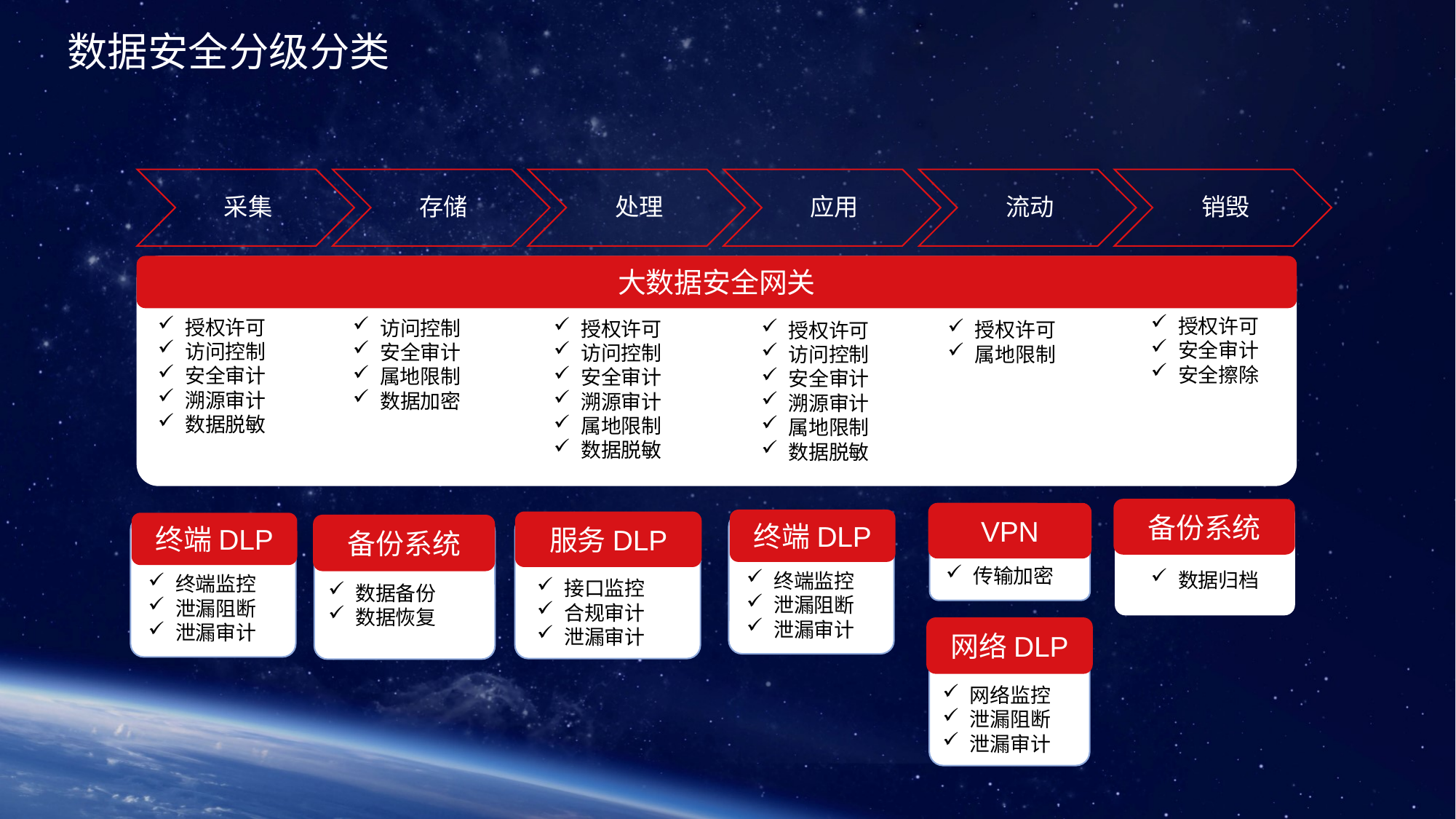

数据安全分级分类
采集
存储
处理
应用
流动
销毁

大数据安全网关

访问控制
安全审计
属地限制
数据加密

授权许可
安全审计
安全擦除
授权许可
访问控制
安全审计
溯源审计
数据脱敏
授权许可
访问控制
安全审计
溯源审计
属地限制
数据脱敏
授权许可
访问控制
安全审计
溯源审计
属地限制
数据脱敏

授权许可
属地限制
备份系统
VPN

终端DLP
服务DLP
终端DLP

备份系统

传输加密
数据归档
终端监控
泄漏阻断
泄漏审计
终端监控
泄漏阻断
泄漏审计
接口监控
合规审计
泄漏审计
数据备份
数据恢复
网络DLP

网络监控
泄漏阻断
泄漏审计